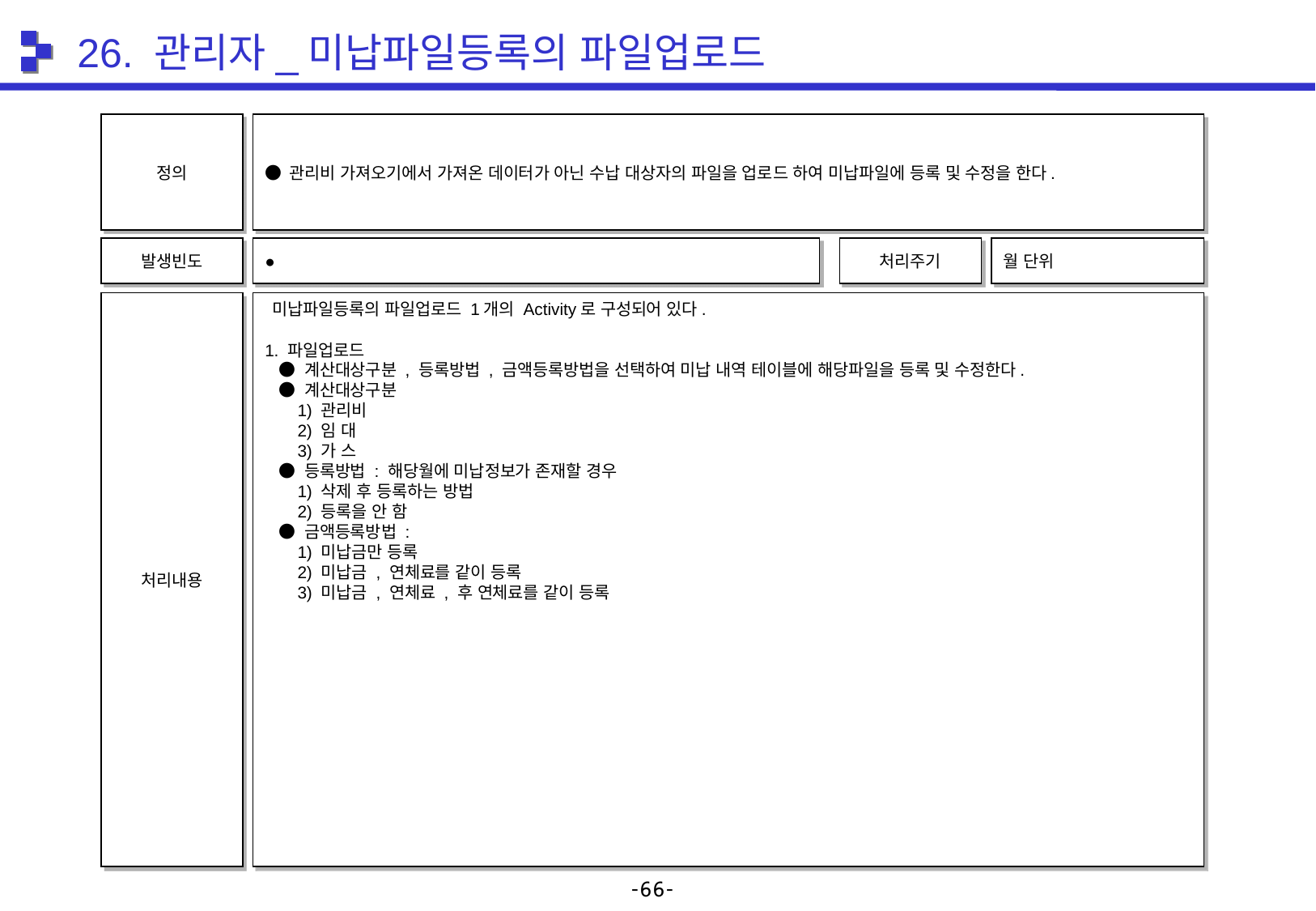

26. 관리자_미납파일등록의 파일업로드
정의

● 관리비 가져오기에서 가져온 데이터가 아닌 수납 대상자의 파일을 업로드 하여 미납파일에 등록 및 수정을 한다.

발생빈도
●
처리주기
월 단위
처리내용
 미납파일등록의 파일업로드 1개의 Activity로 구성되어 있다.

1. 파일업로드
   ● 계산대상구분 , 등록방법 , 금액등록방법을 선택하여 미납 내역 테이블에 해당파일을 등록 및 수정한다.
   ● 계산대상구분
       1) 관리비
       2) 임 대
       3) 가 스
   ● 등록방법 : 해당월에 미납정보가 존재할 경우
       1) 삭제 후 등록하는 방법
       2) 등록을 안 함
   ● 금액등록방법 :
       1) 미납금만 등록
       2) 미납금 , 연체료를 같이 등록
       3) 미납금 , 연체료 , 후 연체료를 같이 등록